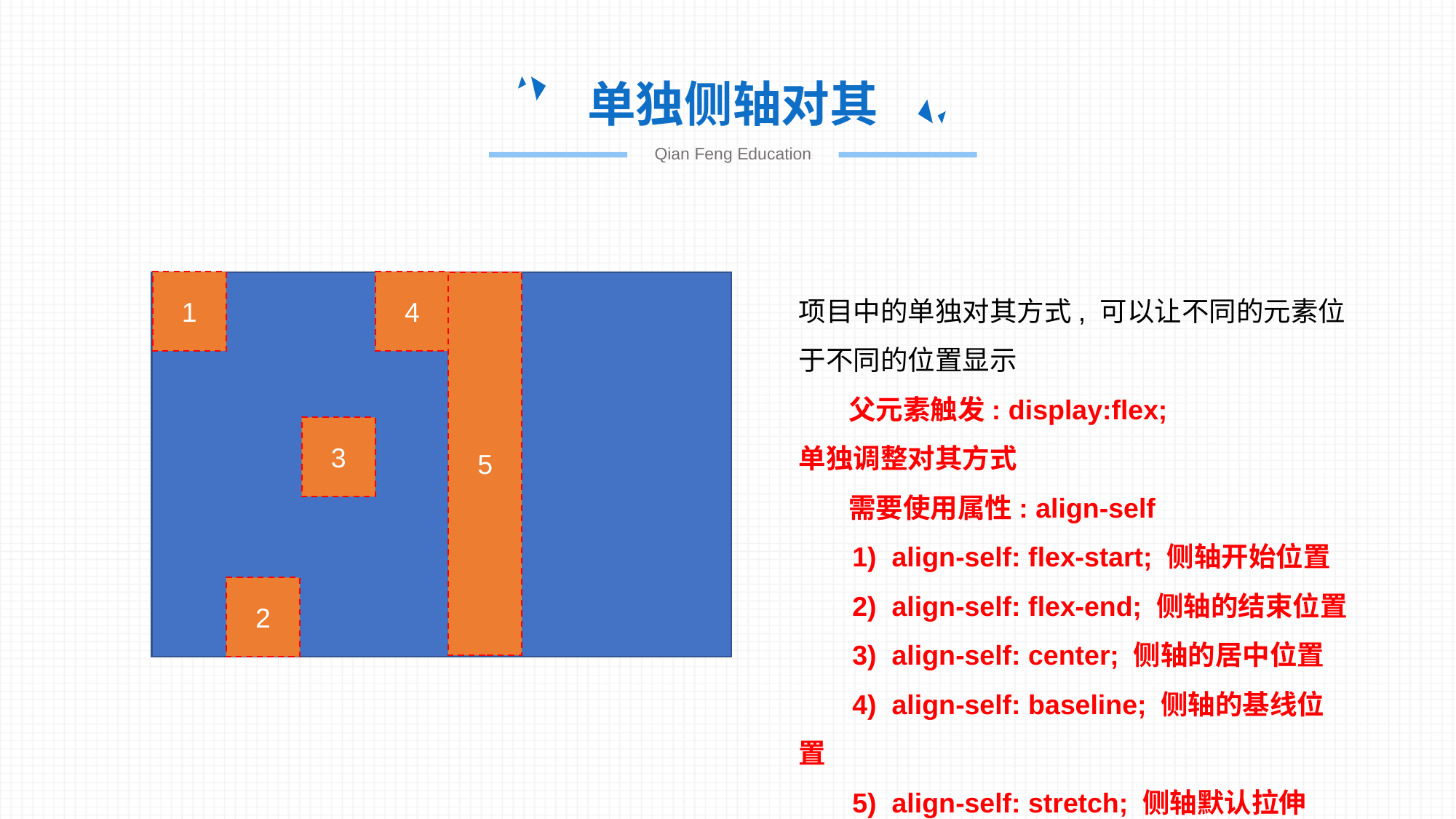

单独侧轴对其

Qian Feng Education

1
4

5
项目中的单独对其方式, 可以让不同的元素位于不同的位置显示
       父元素触发: display:flex;
单独调整对其方式
       需要使用属性: align-self
       1)  align-self: flex-start; 侧轴开始位置
       2)  align-self: flex-end; 侧轴的结束位置
       3)  align-self: center; 侧轴的居中位置
       4)  align-self: baseline; 侧轴的基线位置
       5)  align-self: stretch; 侧轴默认拉伸
3
2